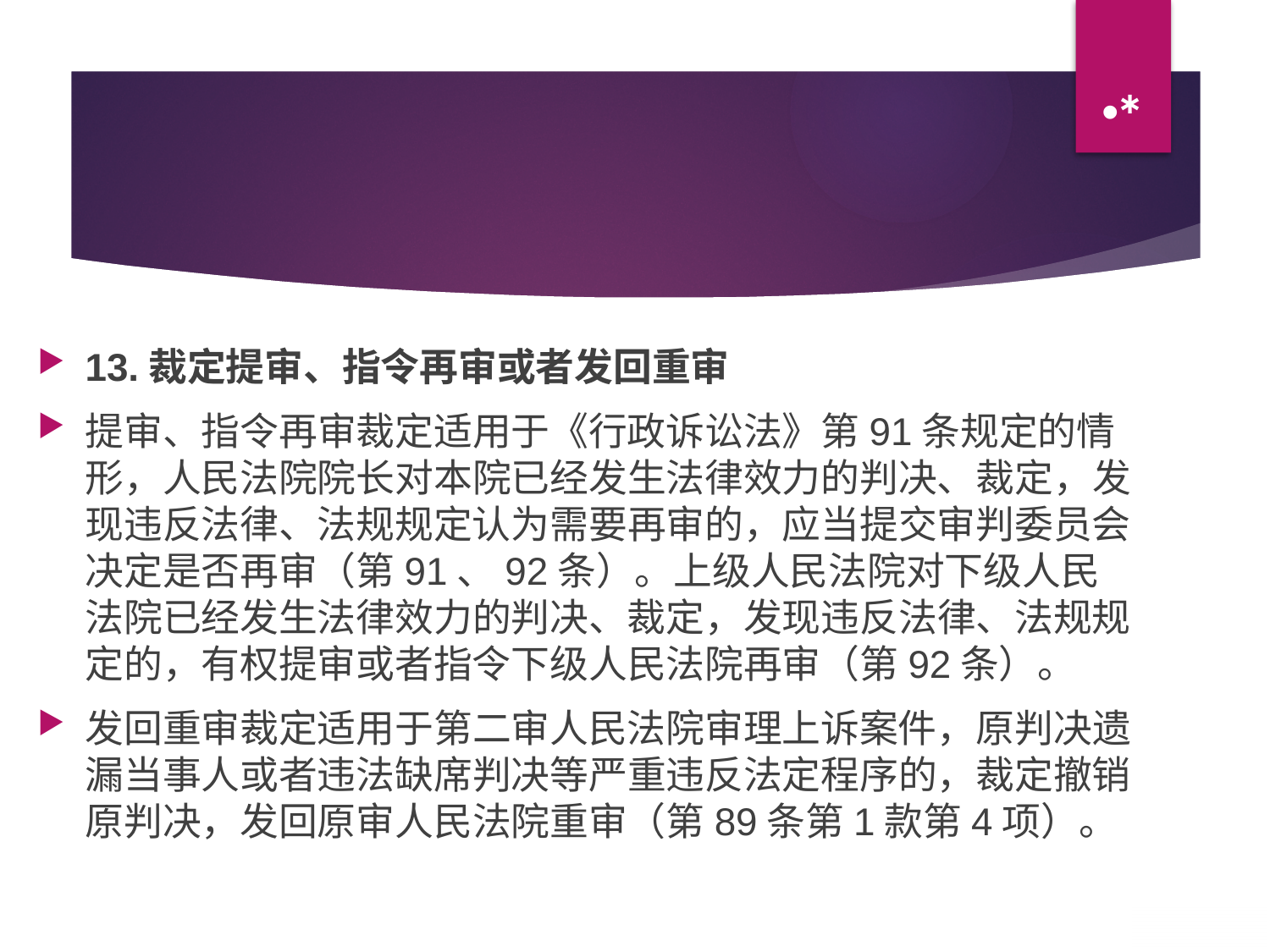

*
#
13.裁定提审、指令再审或者发回重审
提审、指令再审裁定适用于《行政诉讼法》第91条规定的情形，人民法院院长对本院已经发生法律效力的判决、裁定，发现违反法律、法规规定认为需要再审的，应当提交审判委员会决定是否再审（第91、92条）。上级人民法院对下级人民法院已经发生法律效力的判决、裁定，发现违反法律、法规规定的，有权提审或者指令下级人民法院再审（第92条）。
发回重审裁定适用于第二审人民法院审理上诉案件，原判决遗漏当事人或者违法缺席判决等严重违反法定程序的，裁定撤销原判决，发回原审人民法院重审（第89条第1款第4项）。